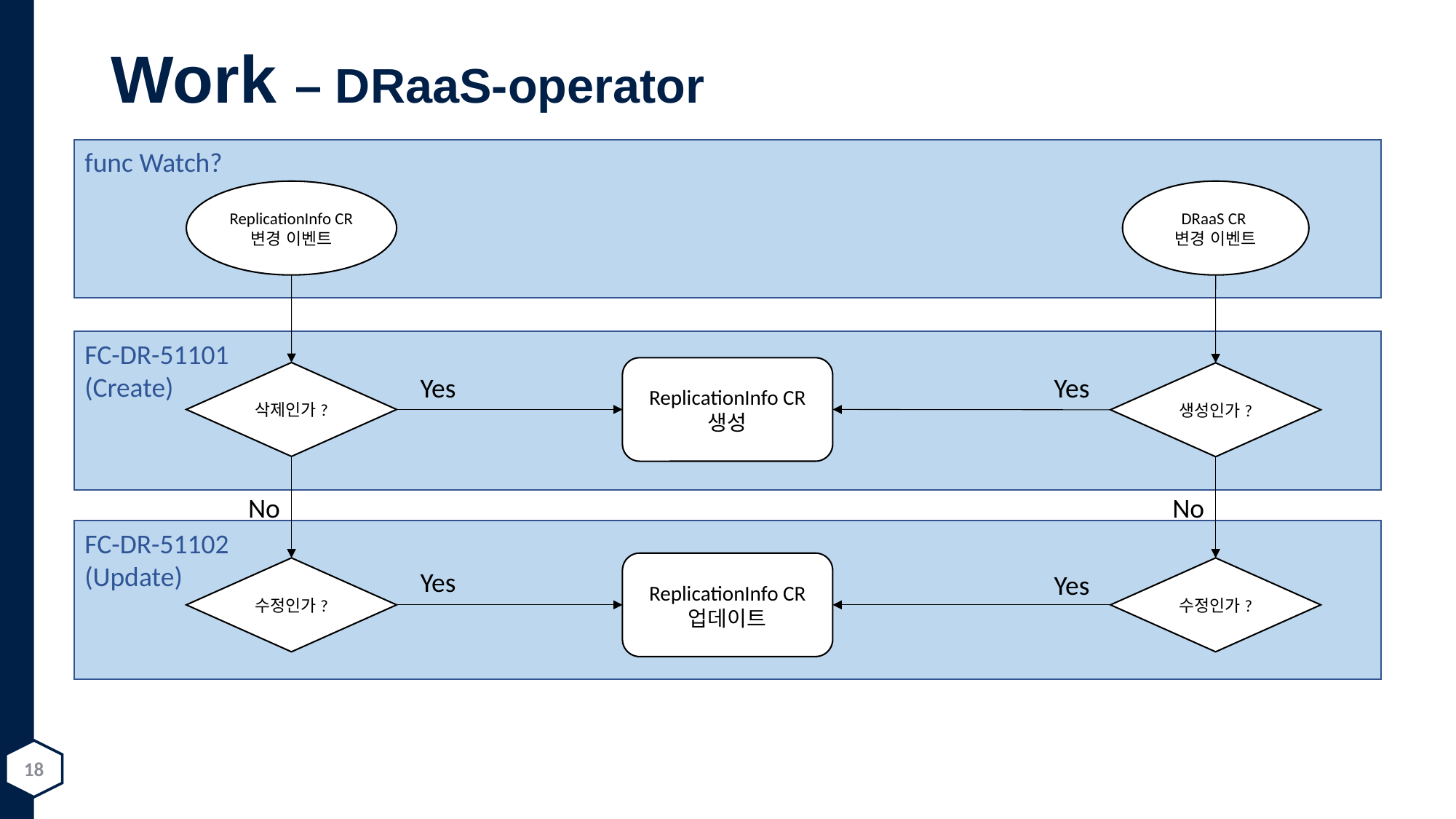

# Work – DRaaS-operator
func Watch?
ReplicationInfo CR 변경 이벤트
DRaaS CR
변경 이벤트
FC-DR-51101
(Create)
ReplicationInfo CR 생성
삭제인가?
생성인가?
Yes
Yes
No
No
FC-DR-51102
(Update)
ReplicationInfo CR 업데이트
수정인가?
수정인가?
Yes
Yes
18